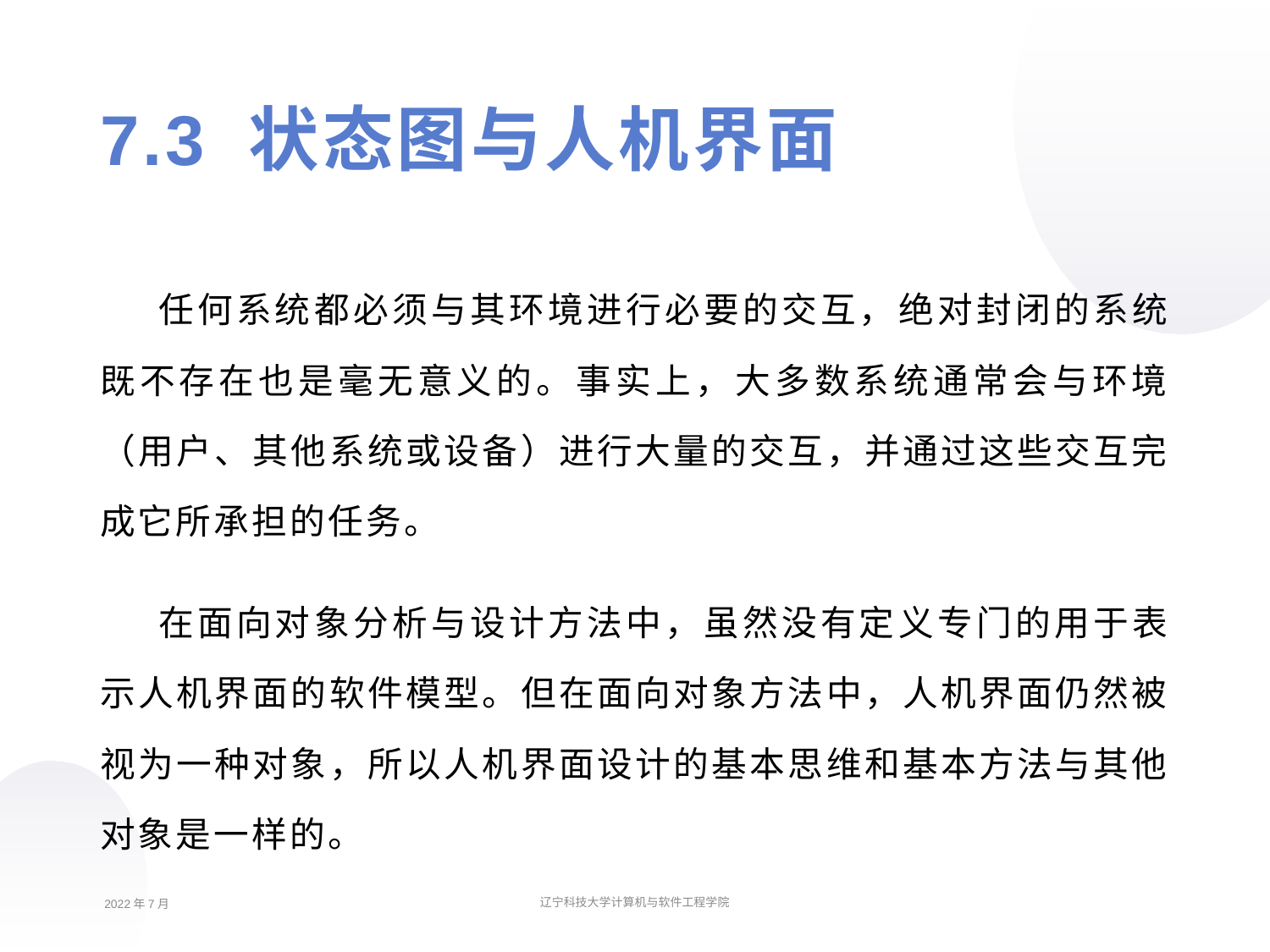

7.3 状态图与人机界面
 任何系统都必须与其环境进行必要的交互，绝对封闭的系统既不存在也是毫无意义的。事实上，大多数系统通常会与环境（用户、其他系统或设备）进行大量的交互，并通过这些交互完成它所承担的任务。
 在面向对象分析与设计方法中，虽然没有定义专门的用于表示人机界面的软件模型。但在面向对象方法中，人机界面仍然被视为一种对象，所以人机界面设计的基本思维和基本方法与其他对象是一样的。

2022年7月
辽宁科技大学计算机与软件工程学院
51